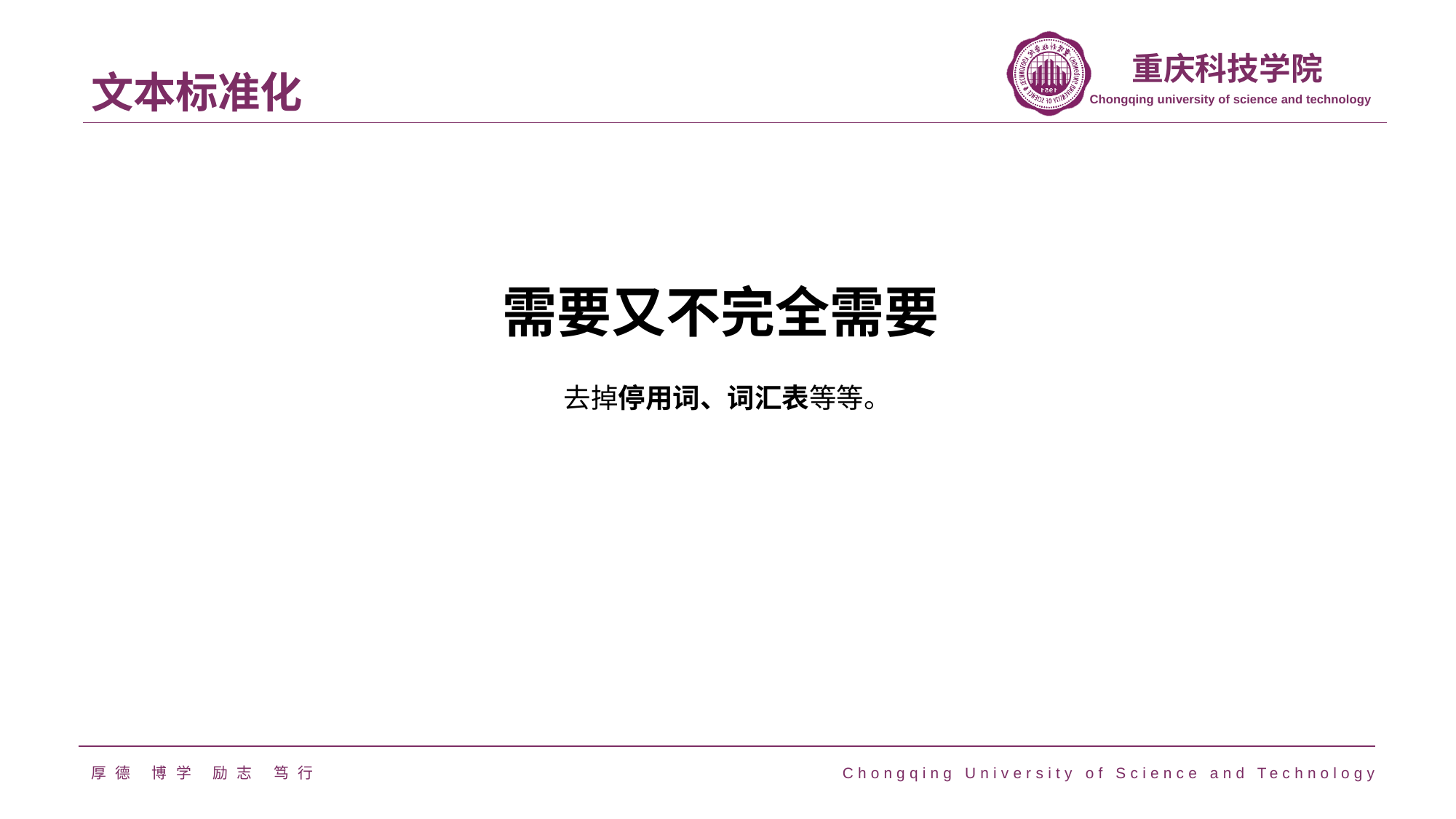

# 文本标准化
需要又不完全需要
去掉停用词、词汇表等等。
厚德 博学 励志 笃行
Chongqing University of Science and Technology